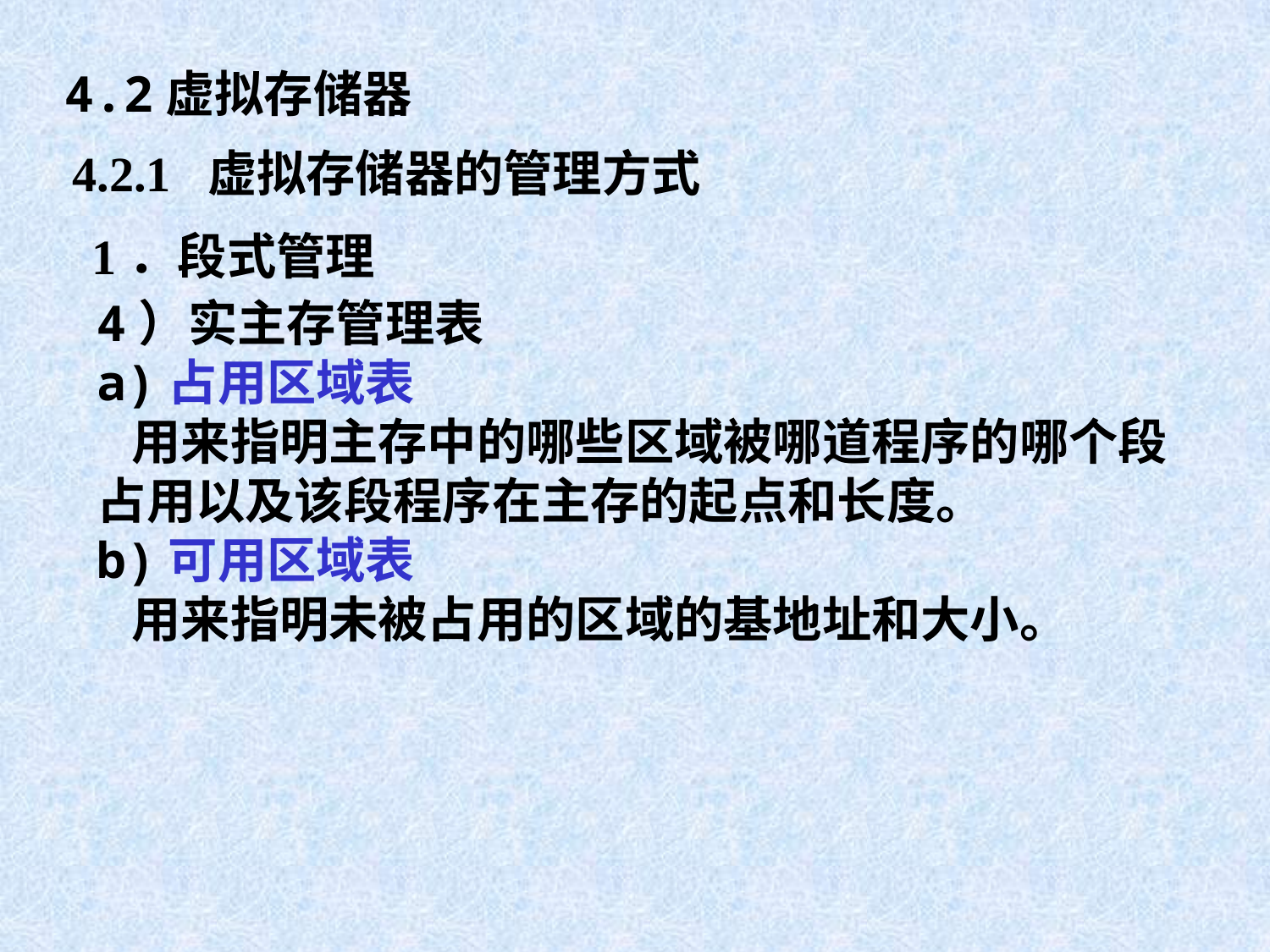

4.2虚拟存储器
4.2.1  虚拟存储器的管理方式
1．段式管理
4）实主存管理表
a)占用区域表
  用来指明主存中的哪些区域被哪道程序的哪个段占用以及该段程序在主存的起点和长度。
b)可用区域表
  用来指明未被占用的区域的基地址和大小。